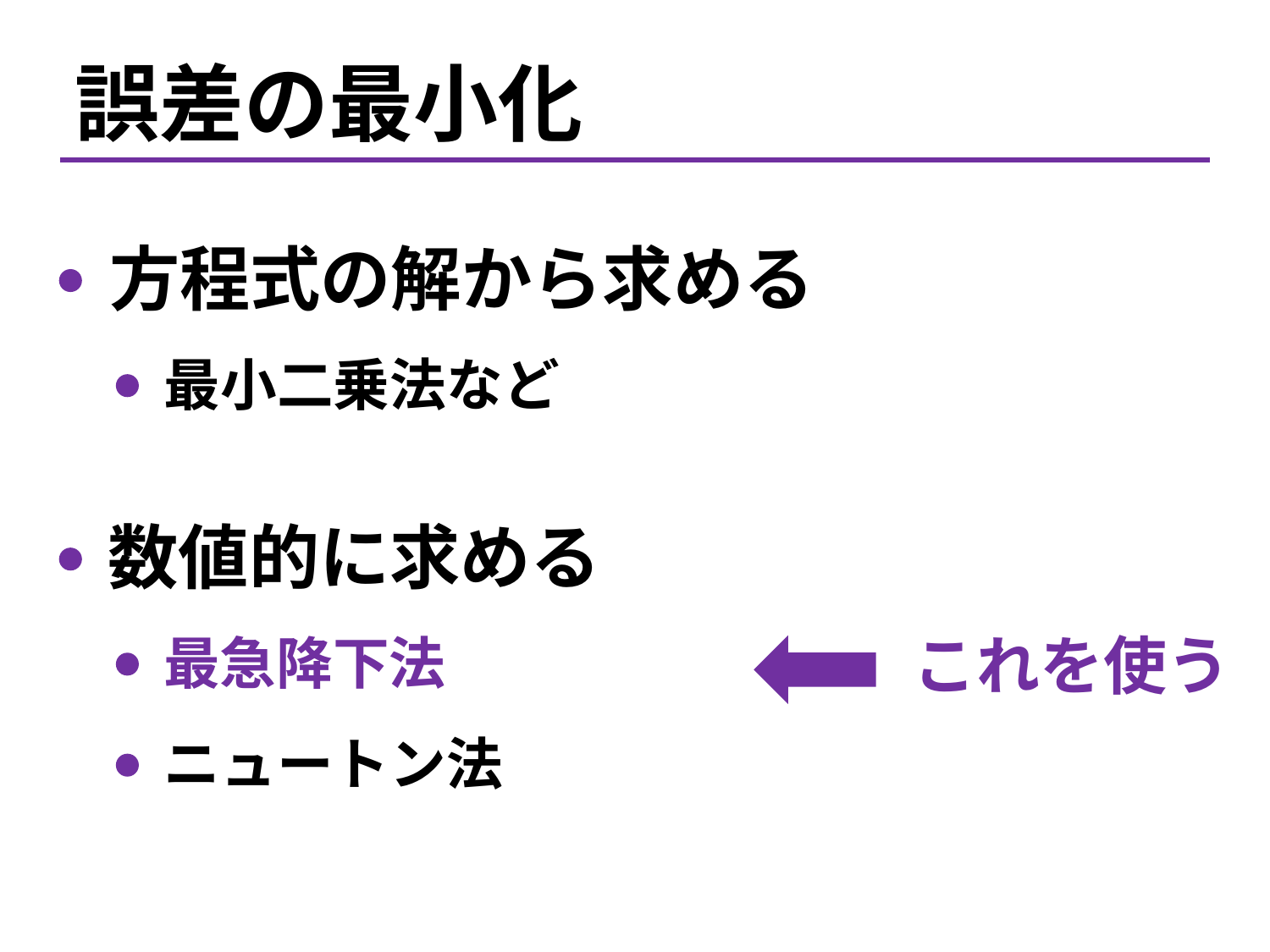

誤差の最小化
方程式の解から求める

最小二乗法など

数値的に求める

これを使う
最急降下法

ニュートン法